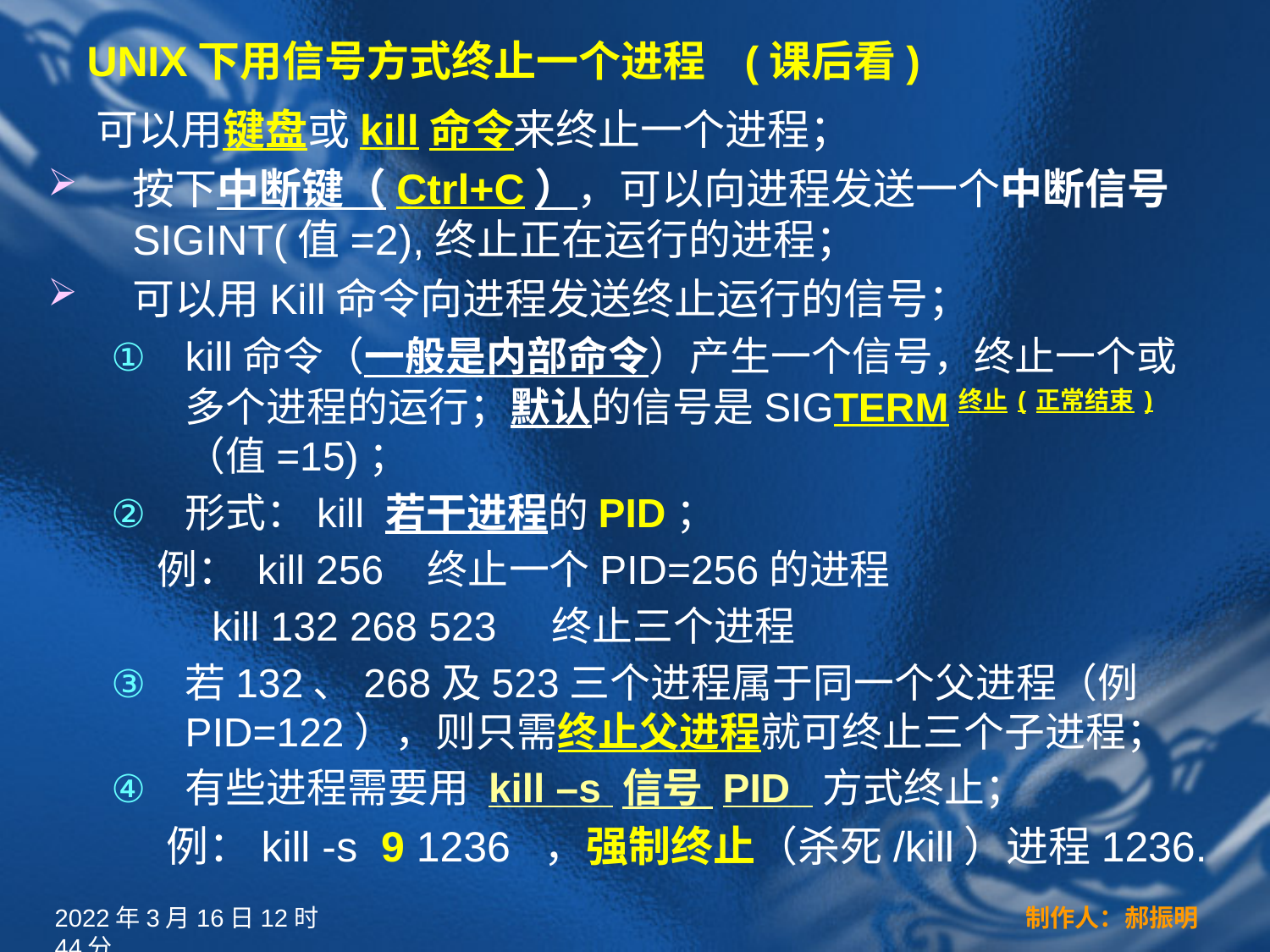

# UNIX下用信号方式终止一个进程   (课后看)
    可以用键盘或kill命令来终止一个进程；
按下中断键（Ctrl+C），可以向进程发送一个中断信号SIGINT(值=2),终止正在运行的进程；
可以用Kill命令向进程发送终止运行的信号；
kill命令（一般是内部命令）产生一个信号，终止一个或多个进程的运行；默认的信号是SIGTERM终止(正常结束) （值=15)；
形式：kill 若干进程的PID；
    例： kill 256   终止一个PID=256的进程
         kill 132 268 523    终止三个进程
若132、268及523三个进程属于同一个父进程（例 PID=122），则只需终止父进程就可终止三个子进程；
有些进程需要用 kill –s 信号 PID  方式终止；
     例：kill -s  9 1236  ，强制终止（杀死/kill）进程1236.
2022年3月16日12时44分
制作人：郝振明